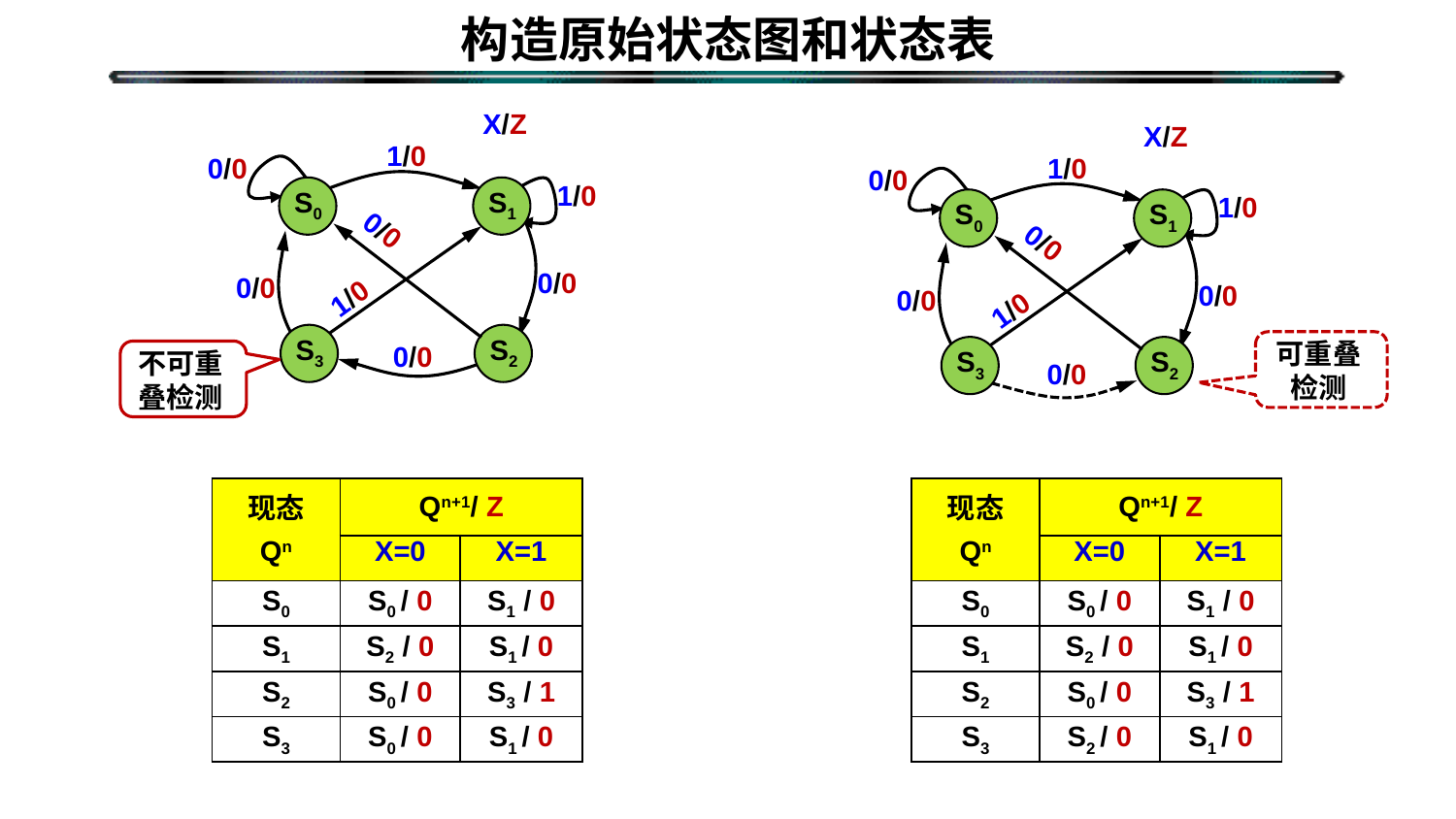

# 构造原始状态图和状态表
X/Z
1/0
0/0

1/0

S0

S1

0/0
0/0
1/0

0/0

S3

S2

0/0

X/Z
1/0
0/0

1/0

S0

S1

0/0
0/0
1/0

0/0

S3

S2

0/0

可重叠检测

不可重叠检测

| 现态 | Qn+1/ Z |  |
| --- | --- | --- |
| Qn | X=0 | X=1 |
| S0 | S0 / 0 | S1 / 0 |
| S1 | S2 / 0 | S1 / 0 |
| S2 | S0 / 0 | S3 / 1 |
| S3 | S0 / 0 | S1 / 0 |
| 现态 | Qn+1/ Z |  |
| --- | --- | --- |
| Qn | X=0 | X=1 |
| S0 | S0 / 0 | S1 / 0 |
| S1 | S2 / 0 | S1 / 0 |
| S2 | S0 / 0 | S3 / 1 |
| S3 | S2 / 0 | S1 / 0 |
25